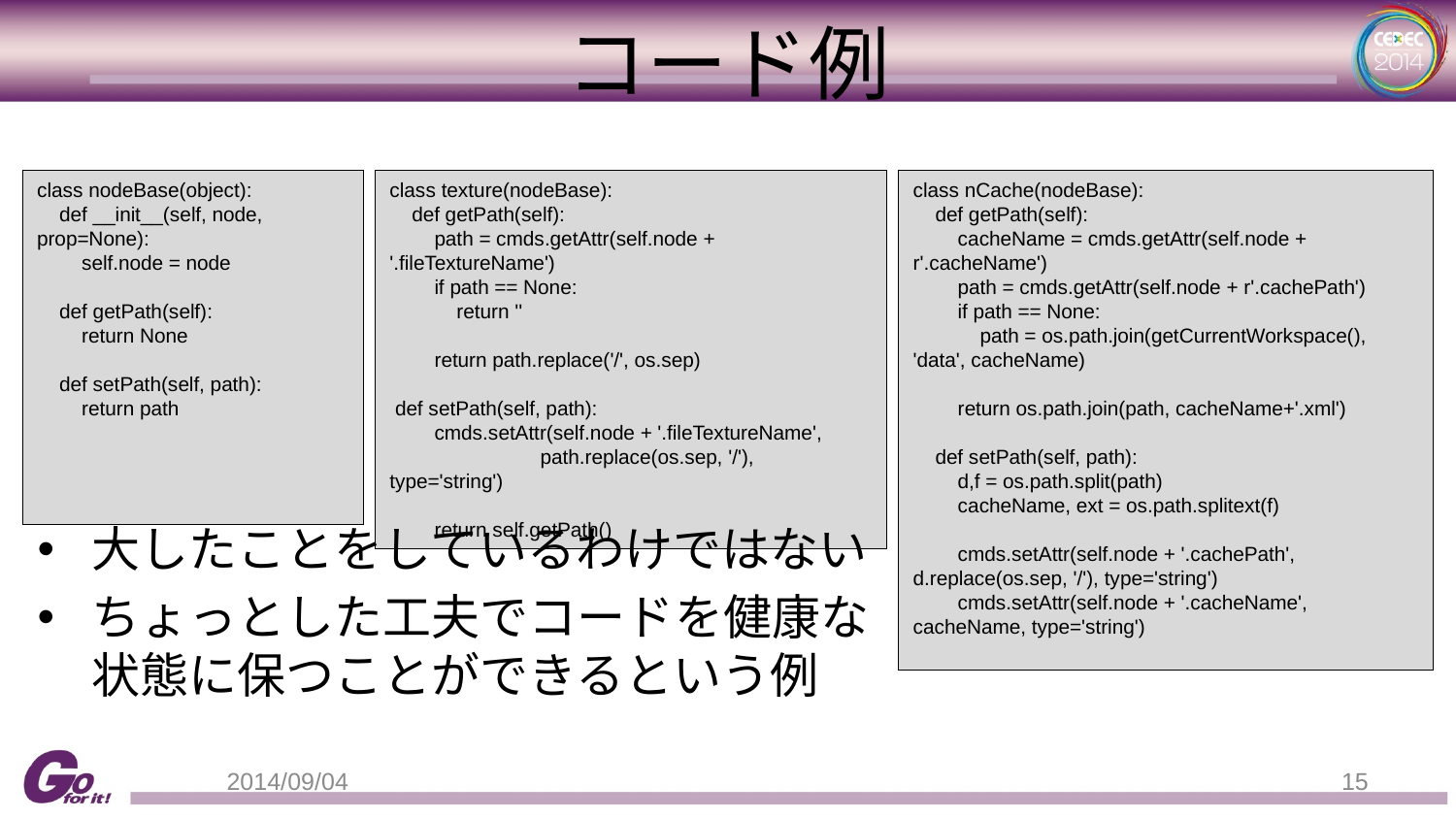

# コード例
class nodeBase(object):
    def __init__(self, node, prop=None):
        self.node = node

    def getPath(self):
        return None

    def setPath(self, path):
        return path

class texture(nodeBase):
    def getPath(self):
        path = cmds.getAttr(self.node + '.fileTextureName')
        if path == None:
            return ''

        return path.replace('/', os.sep)

 def setPath(self, path):
        cmds.setAttr(self.node + '.fileTextureName',
                           path.replace(os.sep, '/'), type='string')

        return self.getPath()
class nCache(nodeBase):
    def getPath(self):
        cacheName = cmds.getAttr(self.node + r'.cacheName')
        path = cmds.getAttr(self.node + r'.cachePath')
        if path == None:
            path = os.path.join(getCurrentWorkspace(), 'data', cacheName)

        return os.path.join(path, cacheName+'.xml')

    def setPath(self, path):
        d,f = os.path.split(path)
        cacheName, ext = os.path.splitext(f)

        cmds.setAttr(self.node + '.cachePath', d.replace(os.sep, '/'), type='string')
        cmds.setAttr(self.node + '.cacheName', cacheName, type='string')

大したことをしているわけではない
ちょっとした工夫でコードを健康な状態に保つことができるという例
2014/09/04
15